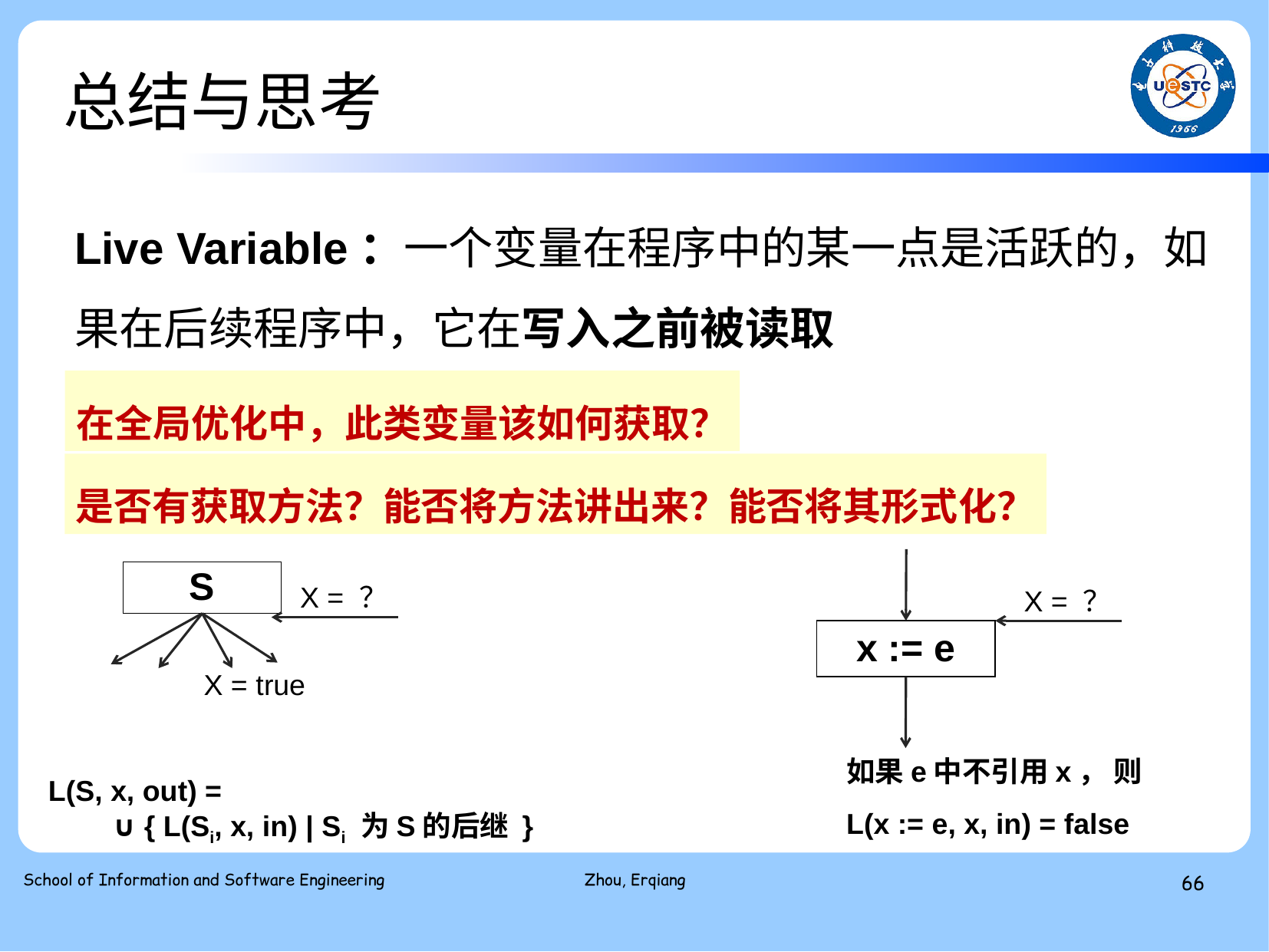

# 总结与思考
Live Variable：一个变量在程序中的某一点是活跃的，如果在后续程序中，它在写入之前被读取
在全局优化中，此类变量该如何获取？
是否有获取方法？能否将方法讲出来？能否将其形式化？
S
X = ？
X = ？
x := e
X = true
如果e中不引用x， 则
L(x := e, x, in) = false
L(S, x, out) =
        ∪ { L(Si, x, in) | Si 为S的后继 }
 School of Information and Software Engineering
Zhou, Erqiang
66